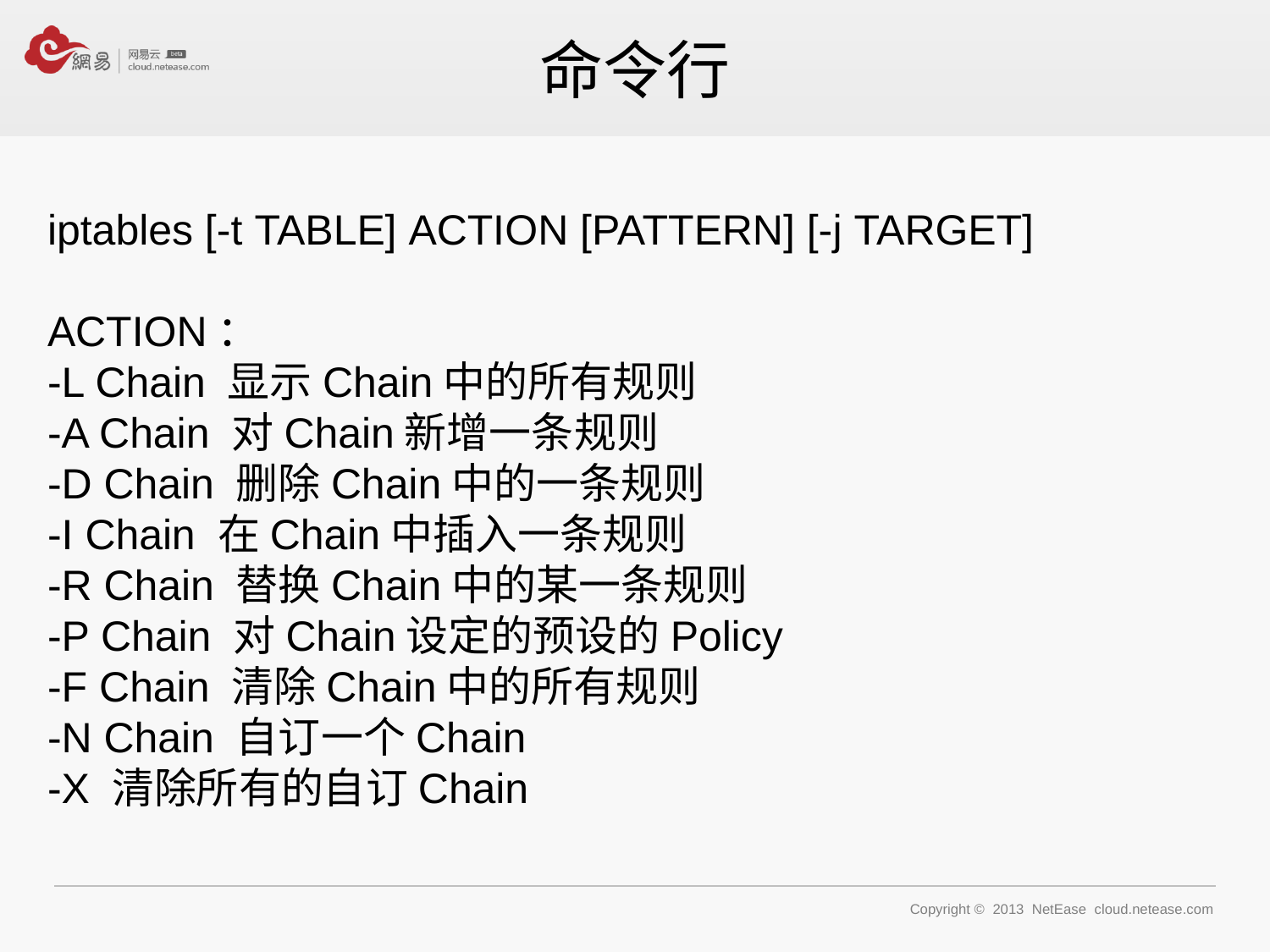

# 命令行

iptables [-t TABLE] ACTION [PATTERN] [-j TARGET]

ACTION：
-L Chain 显示Chain中的所有规则
-A Chain 对Chain新增一条规则
-D Chain 删除Chain中的一条规则
-I Chain 在Chain中插入一条规则
-R Chain 替换Chain中的某一条规则
-P Chain 对Chain设定的预设的Policy
-F Chain 清除Chain中的所有规则
-N Chain 自订一个Chain
-X 清除所有的自订Chain